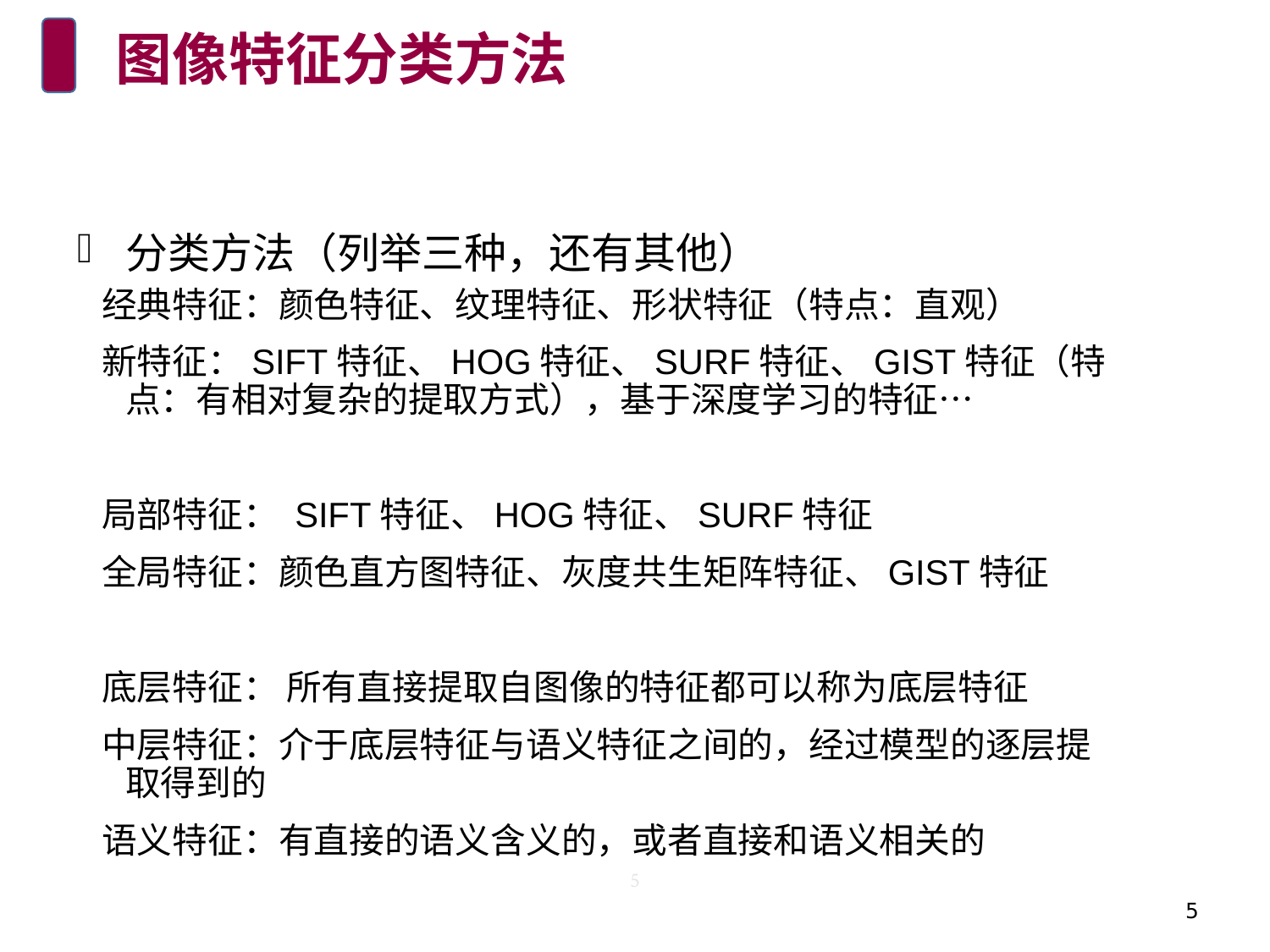

图像特征分类方法
分类方法（列举三种，还有其他）
  经典特征：颜色特征、纹理特征、形状特征（特点：直观）
  新特征：SIFT特征、HOG特征、SURF特征、GIST特征（特点：有相对复杂的提取方式），基于深度学习的特征…

  局部特征： SIFT特征、HOG特征、SURF特征
  全局特征：颜色直方图特征、灰度共生矩阵特征、GIST特征

  底层特征： 所有直接提取自图像的特征都可以称为底层特征
  中层特征：介于底层特征与语义特征之间的，经过模型的逐层提取得到的
  语义特征：有直接的语义含义的，或者直接和语义相关的

5
5